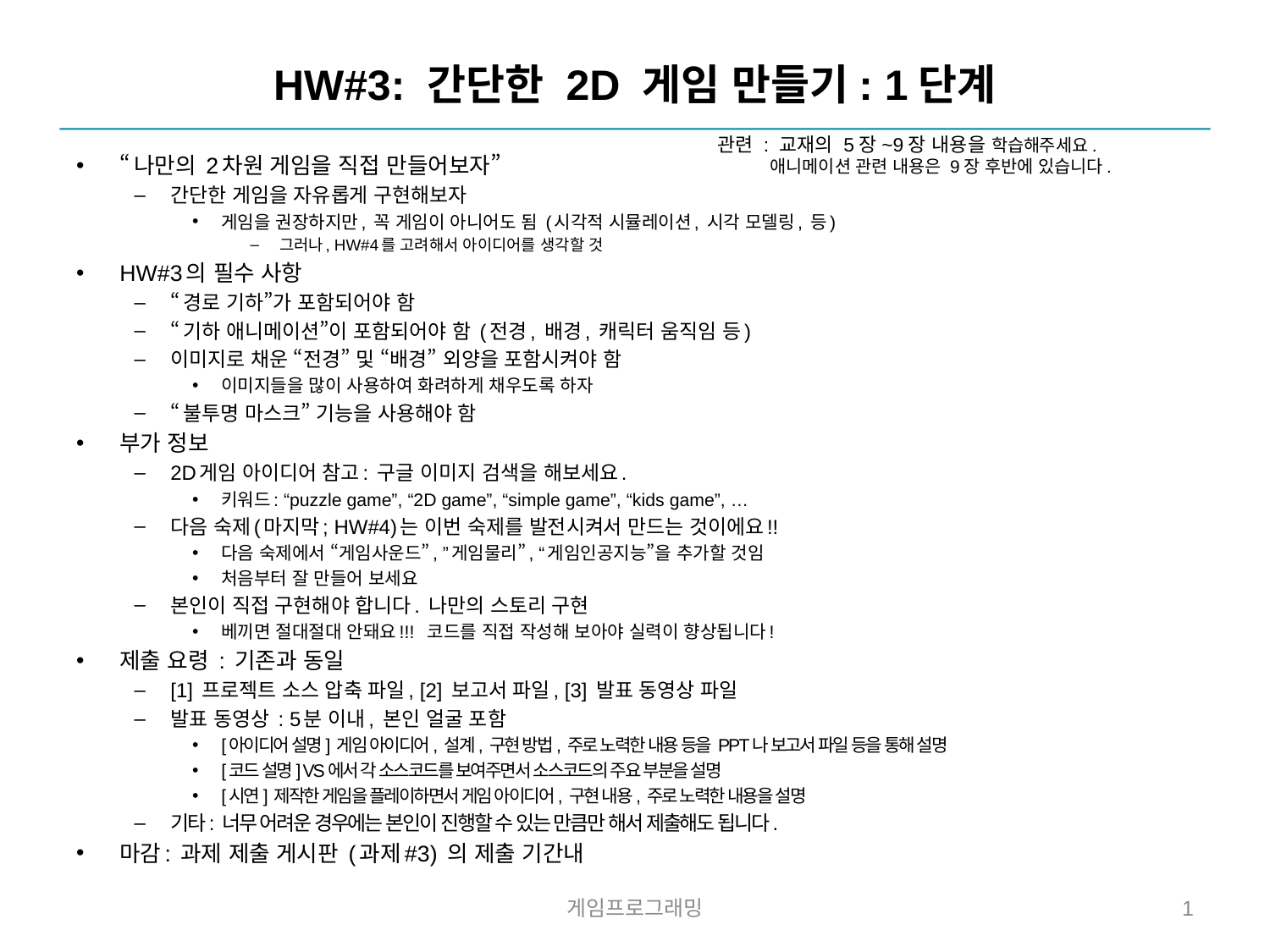

# HW#3: 간단한 2D 게임 만들기: 1단계
관련 : 교재의 5장~9장 내용을 학습해주세요.
          애니메이션 관련 내용은 9장 후반에 있습니다.
“나만의 2차원 게임을 직접 만들어보자”
간단한 게임을 자유롭게 구현해보자
게임을 권장하지만, 꼭 게임이 아니어도 됨 (시각적 시뮬레이션, 시각 모델링, 등)
그러나, HW#4를 고려해서 아이디어를 생각할 것
HW#3의 필수 사항
“경로 기하”가 포함되어야 함
“기하 애니메이션”이 포함되어야 함 (전경, 배경, 캐릭터 움직임 등)
이미지로 채운 “전경” 및 “배경” 외양을 포함시켜야 함
이미지들을 많이 사용하여 화려하게 채우도록 하자
“불투명 마스크” 기능을 사용해야 함
부가 정보
2D게임 아이디어 참고: 구글 이미지 검색을 해보세요.
키워드: “puzzle game”, “2D game”, “simple game”, “kids game”, …
다음 숙제(마지막; HW#4)는 이번 숙제를 발전시켜서 만드는 것이에요!!
다음 숙제에서 “게임사운드”, ”게임물리”, “게임인공지능”을 추가할 것임
처음부터 잘 만들어 보세요
본인이 직접 구현해야 합니다. 나만의 스토리 구현
베끼면 절대절대 안돼요!!!  코드를 직접 작성해 보아야 실력이 향상됩니다!
제출 요령 : 기존과 동일
[1] 프로젝트 소스 압축 파일, [2] 보고서 파일, [3] 발표 동영상 파일
발표 동영상 : 5분 이내, 본인 얼굴 포함
[아이디어 설명] 게임 아이디어, 설계, 구현 방법, 주로 노력한 내용 등을 PPT나 보고서 파일 등을 통해 설명
[코드 설명] VS에서 각 소스코드를 보여주면서 소스코드의 주요 부분을 설명
[시연] 제작한 게임을 플레이하면서 게임 아이디어, 구현 내용, 주로 노력한 내용을 설명
기타: 너무 어려운 경우에는 본인이 진행할 수 있는 만큼만 해서 제출해도 됩니다.
마감: 과제 제출 게시판 (과제#3) 의 제출 기간내
게임프로그래밍
1